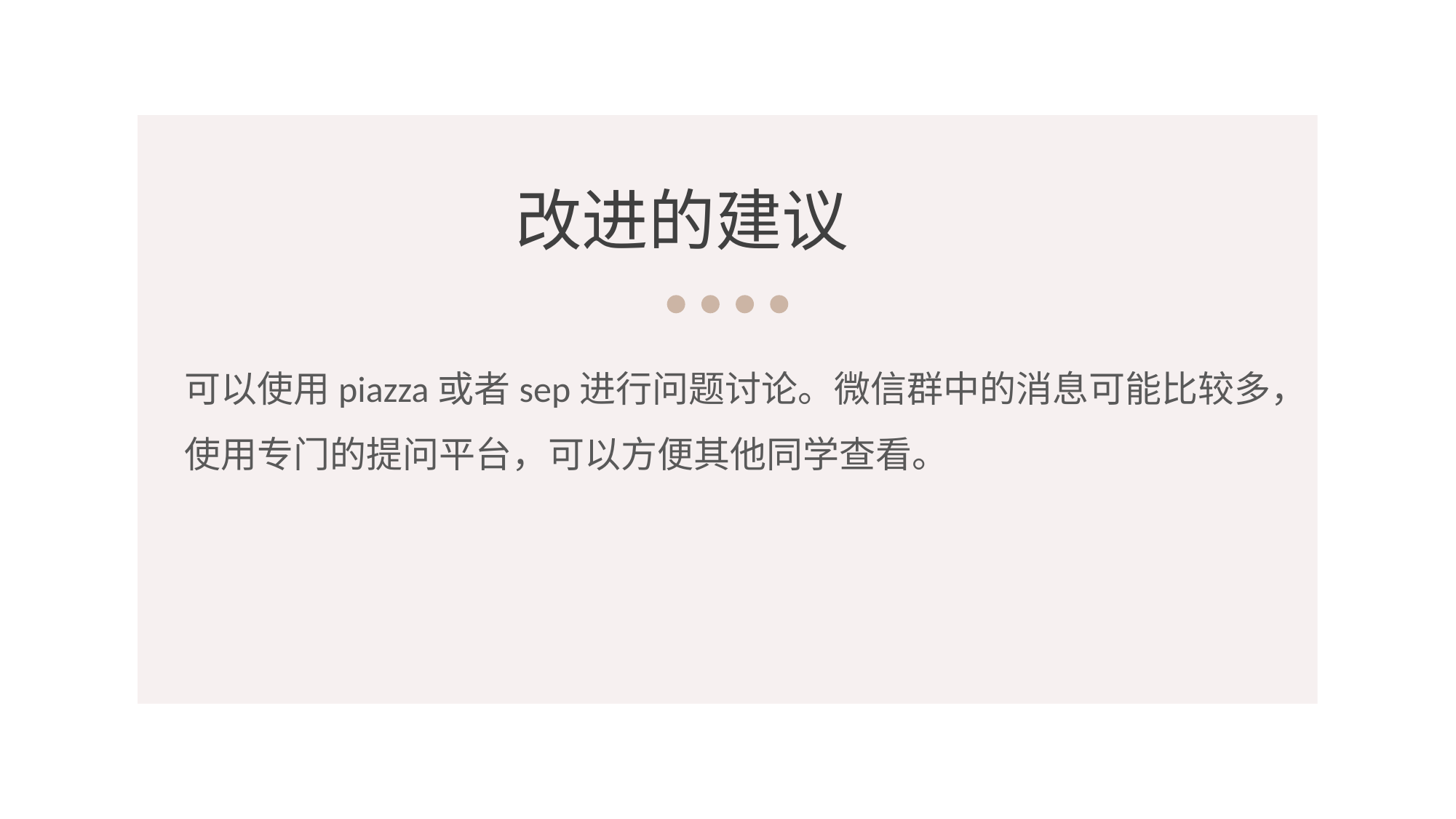

改进的建议

可以使用piazza或者sep进行问题讨论。微信群中的消息可能比较多，使用专门的提问平台，可以方便其他同学查看。